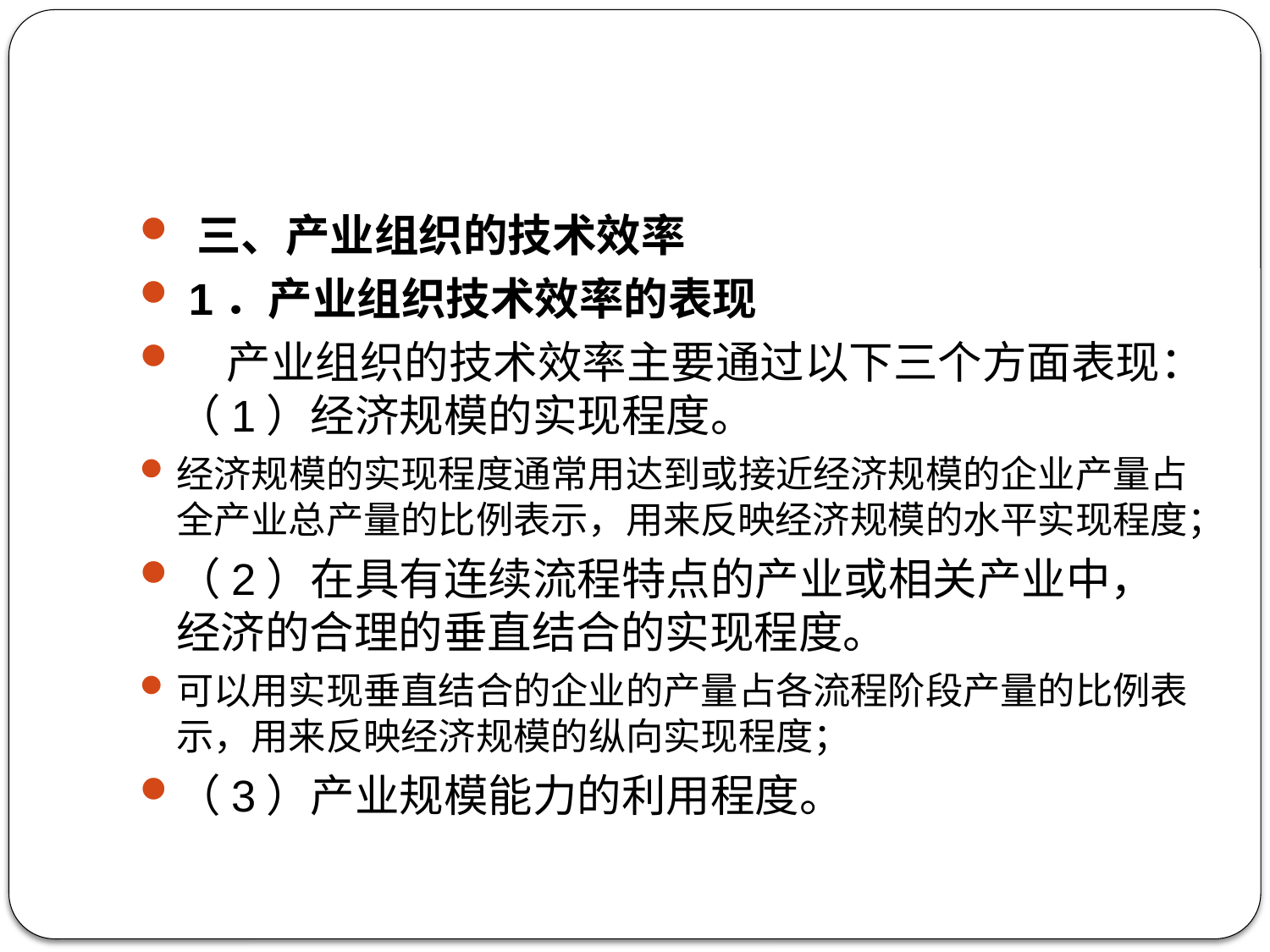

#
 三、产业组织的技术效率
 1．产业组织技术效率的表现
    产业组织的技术效率主要通过以下三个方面表现：（1）经济规模的实现程度。
经济规模的实现程度通常用达到或接近经济规模的企业产量占全产业总产量的比例表示，用来反映经济规模的水平实现程度；
（2）在具有连续流程特点的产业或相关产业中，经济的合理的垂直结合的实现程度。
可以用实现垂直结合的企业的产量占各流程阶段产量的比例表示，用来反映经济规模的纵向实现程度；
（3）产业规模能力的利用程度。